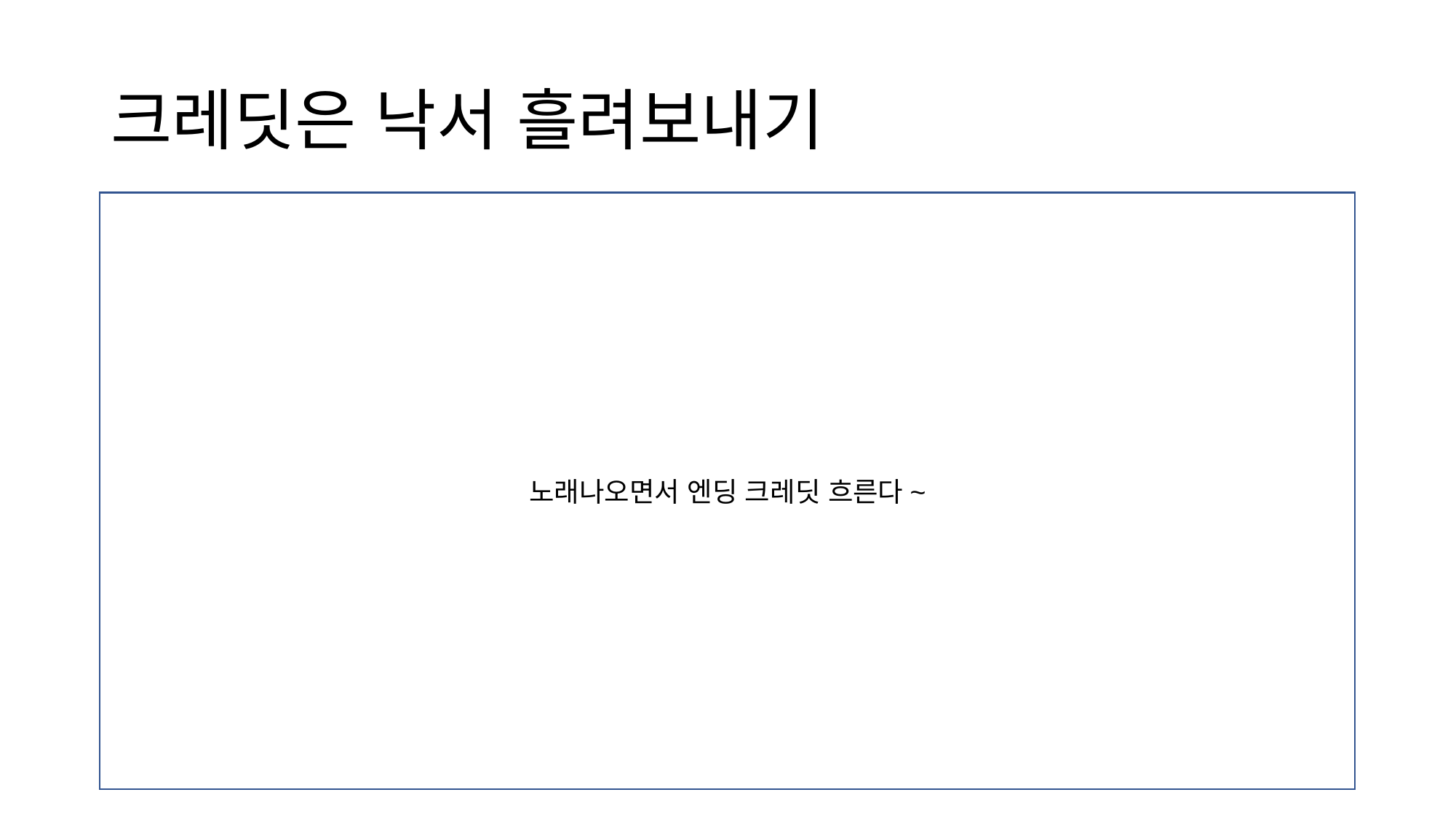

# 크레딧은 낙서 흘려보내기
노래나오면서 엔딩 크레딧 흐른다~